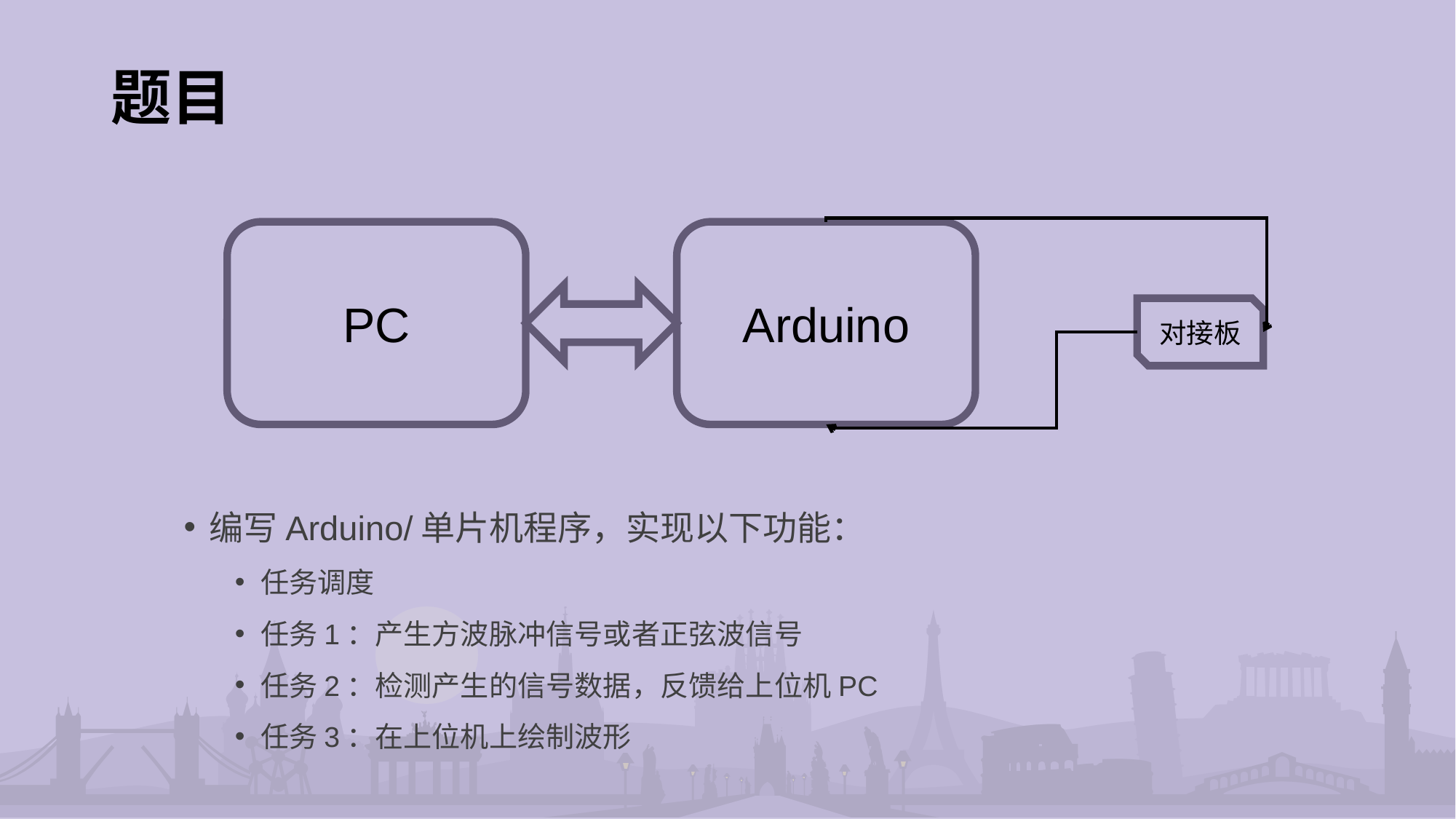

# 题目
PC
Arduino

对接板
编写Arduino/单片机程序，实现以下功能：
任务调度
任务1：产生方波脉冲信号或者正弦波信号
任务2：检测产生的信号数据，反馈给上位机PC
任务3：在上位机上绘制波形